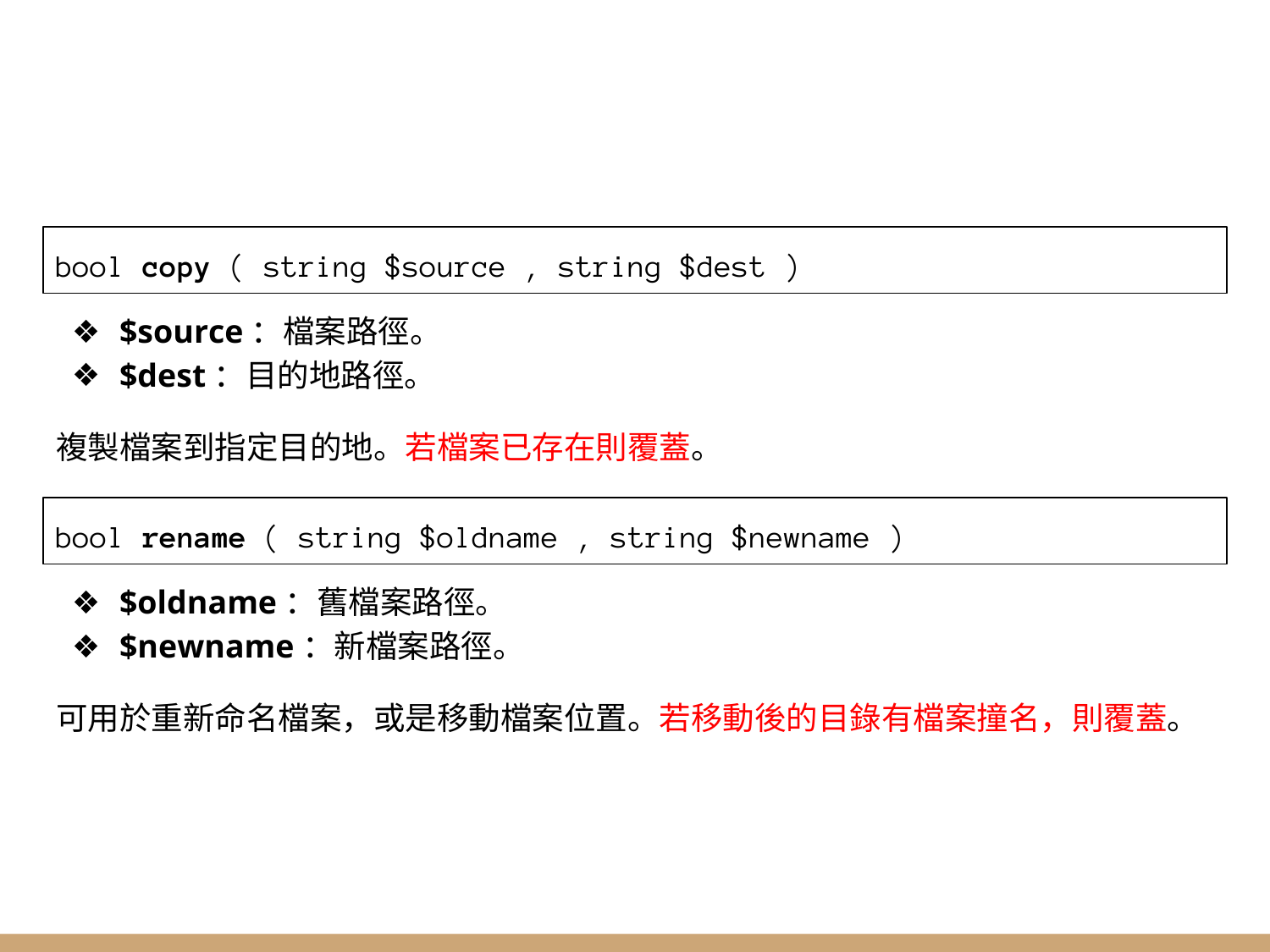

#
bool copy ( string $source , string $dest )
$source：檔案路徑。
$dest：目的地路徑。
複製檔案到指定目的地。若檔案已存在則覆蓋。
bool rename ( string $oldname , string $newname )
$oldname：舊檔案路徑。
$newname：新檔案路徑。
可用於重新命名檔案，或是移動檔案位置。若移動後的目錄有檔案撞名，則覆蓋。